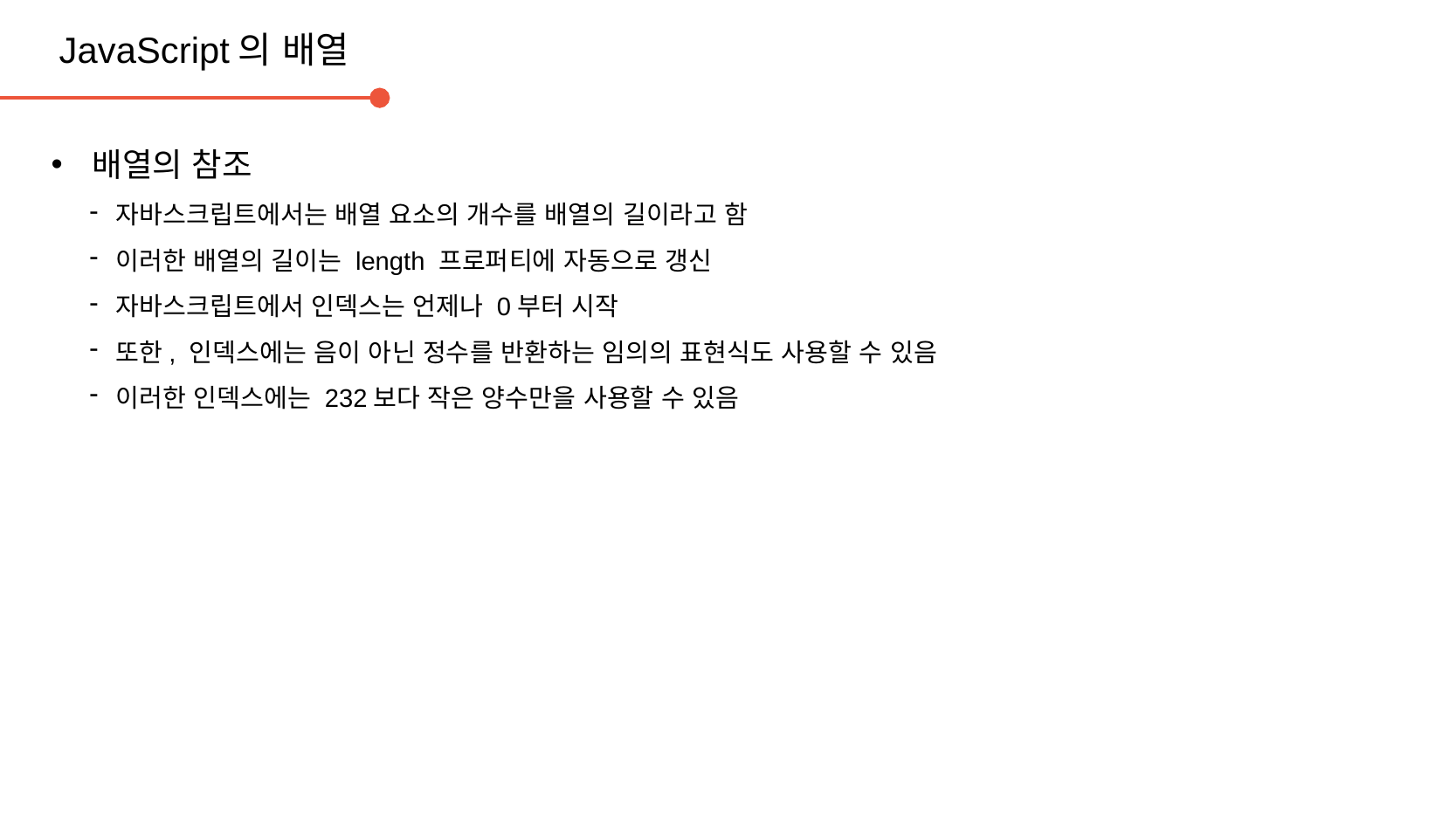

JavaScript의 배열
배열의 참조
자바스크립트에서는 배열 요소의 개수를 배열의 길이라고 함
이러한 배열의 길이는 length 프로퍼티에 자동으로 갱신
자바스크립트에서 인덱스는 언제나 0부터 시작
또한, 인덱스에는 음이 아닌 정수를 반환하는 임의의 표현식도 사용할 수 있음
이러한 인덱스에는 232보다 작은 양수만을 사용할 수 있음